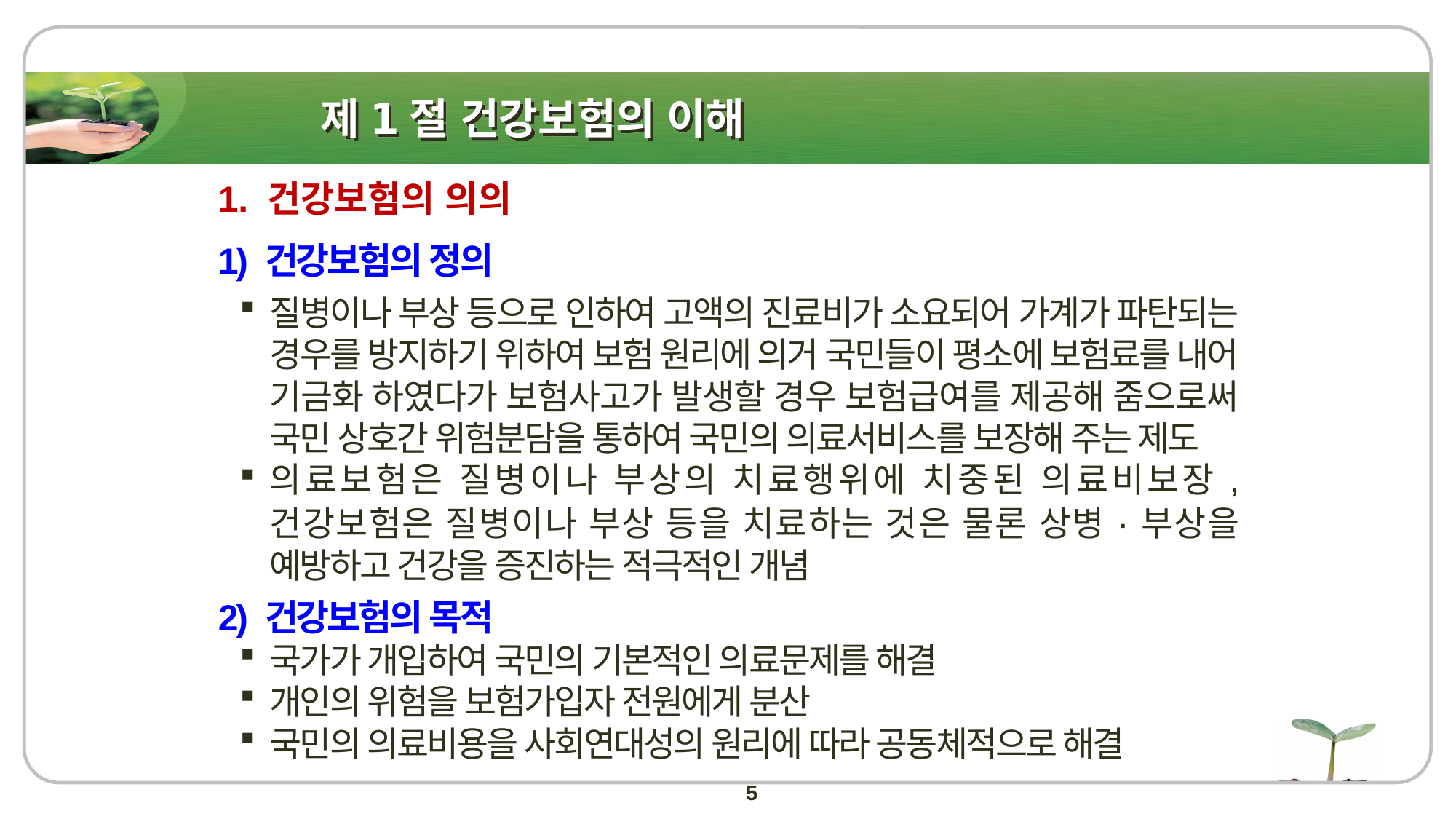

# 제1절 건강보험의 이해
1. 건강보험의 의의
1) 건강보험의 정의
질병이나 부상 등으로 인하여 고액의 진료비가 소요되어 가계가 파탄되는 경우를 방지하기 위하여 보험 원리에 의거 국민들이 평소에 보험료를 내어 기금화 하였다가 보험사고가 발생할 경우 보험급여를 제공해 줌으로써 국민 상호간 위험분담을 통하여 국민의 의료서비스를 보장해 주는 제도
의료보험은 질병이나 부상의 치료행위에 치중된 의료비보장, 건강보험은 질병이나 부상 등을 치료하는 것은 물론 상병·부상을 예방하고 건강을 증진하는 적극적인 개념
2) 건강보험의 목적
국가가 개입하여 국민의 기본적인 의료문제를 해결
개인의 위험을 보험가입자 전원에게 분산
국민의 의료비용을 사회연대성의 원리에 따라 공동체적으로 해결
5